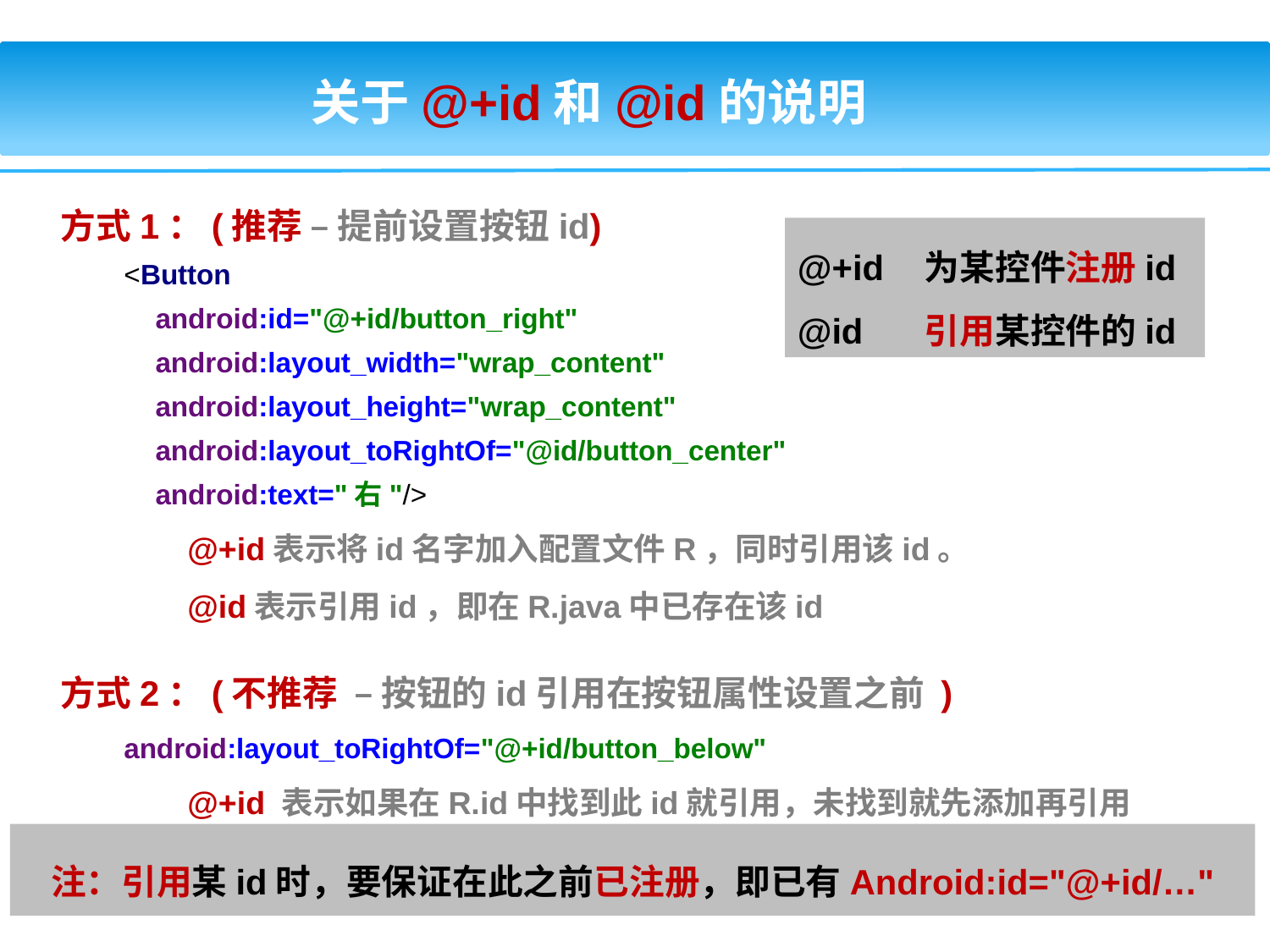

关于@+id和@id的说明
方式1：(推荐 – 提前设置按钮id)
<Button
    android:id="@+id/button_right"
    android:layout_width="wrap_content"
    android:layout_height="wrap_content"
    android:layout_toRightOf="@id/button_center"
    android:text="右"/>
@+id表示将id名字加入配置文件R，同时引用该id。
@id表示引用id，即在R.java中已存在该id

方式2：(不推荐  – 按钮的id引用在按钮属性设置之前 )
android:layout_toRightOf="@+id/button_below"
@+id 表示如果在R.id中找到此id就引用，未找到就先添加再引用
@+id	为某控件注册id
@id	引用某控件的id
注：引用某id时，要保证在此之前已注册，即已有Android:id="@+id/…"